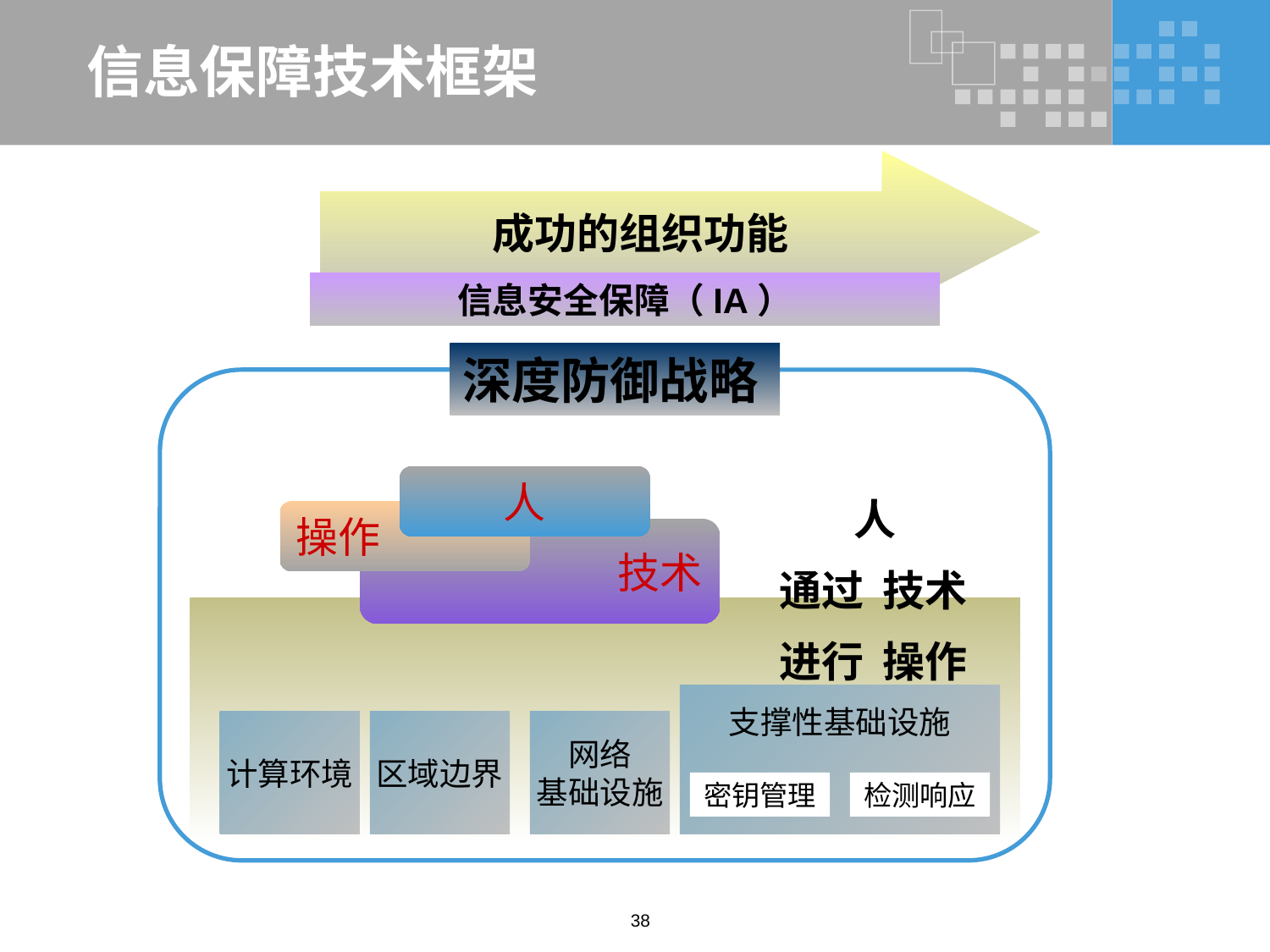

# 信息保障技术框架
成功的组织功能
信息安全保障（IA）
深度防御战略

人
            人
 通过  技术
 进行  操作
操作
技术

支撑性基础设施

计算环境
区域边界
网络
基础设施
密钥管理
检测响应

38